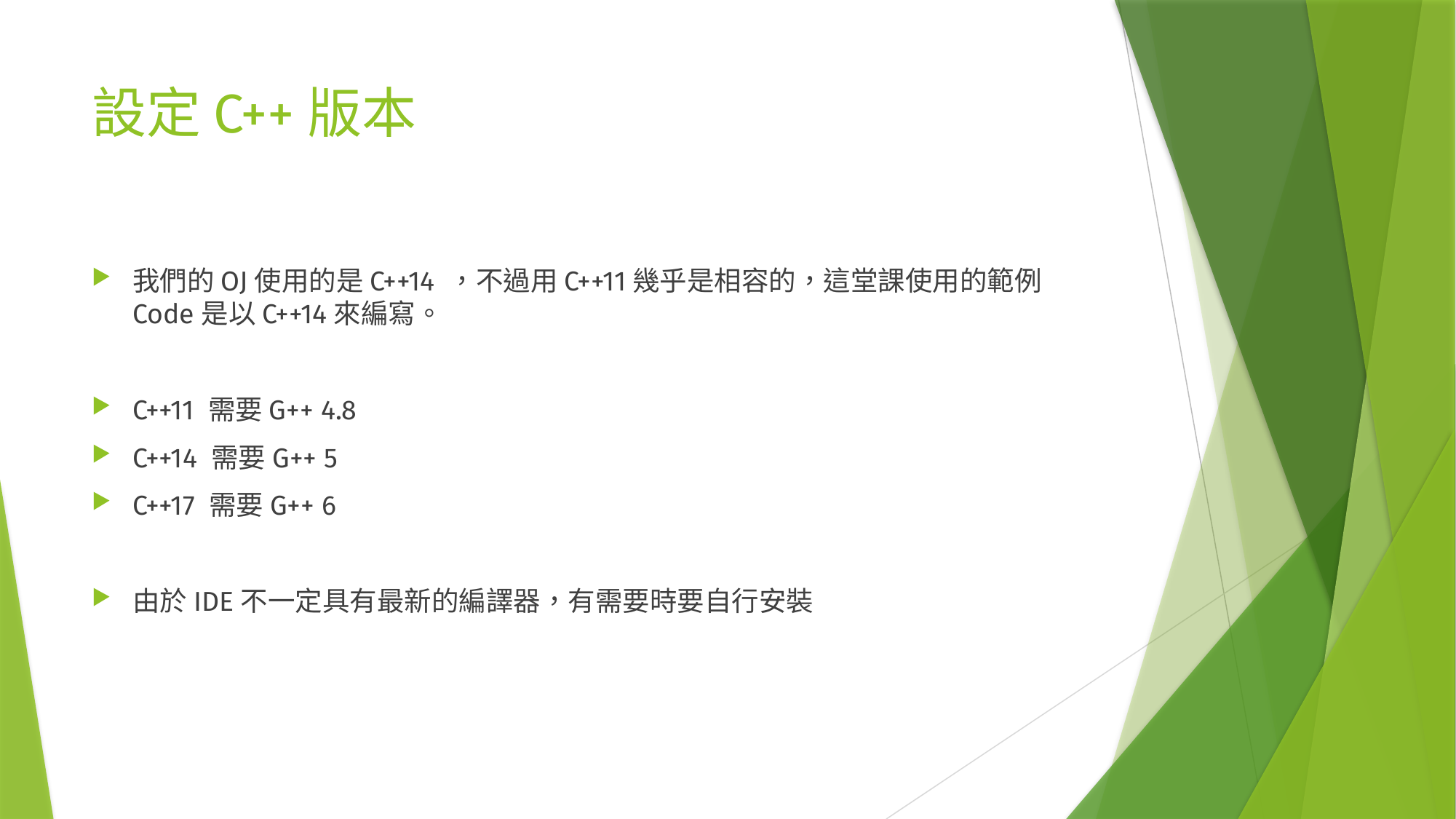

# 設定C++版本
我們的OJ使用的是C++14 ，不過用C++11幾乎是相容的，這堂課使用的範例Code是以C++14來編寫。

C++11 需要G++ 4.8
C++14 需要G++ 5
C++17 需要G++ 6

由於IDE不一定具有最新的編譯器，有需要時要自行安裝